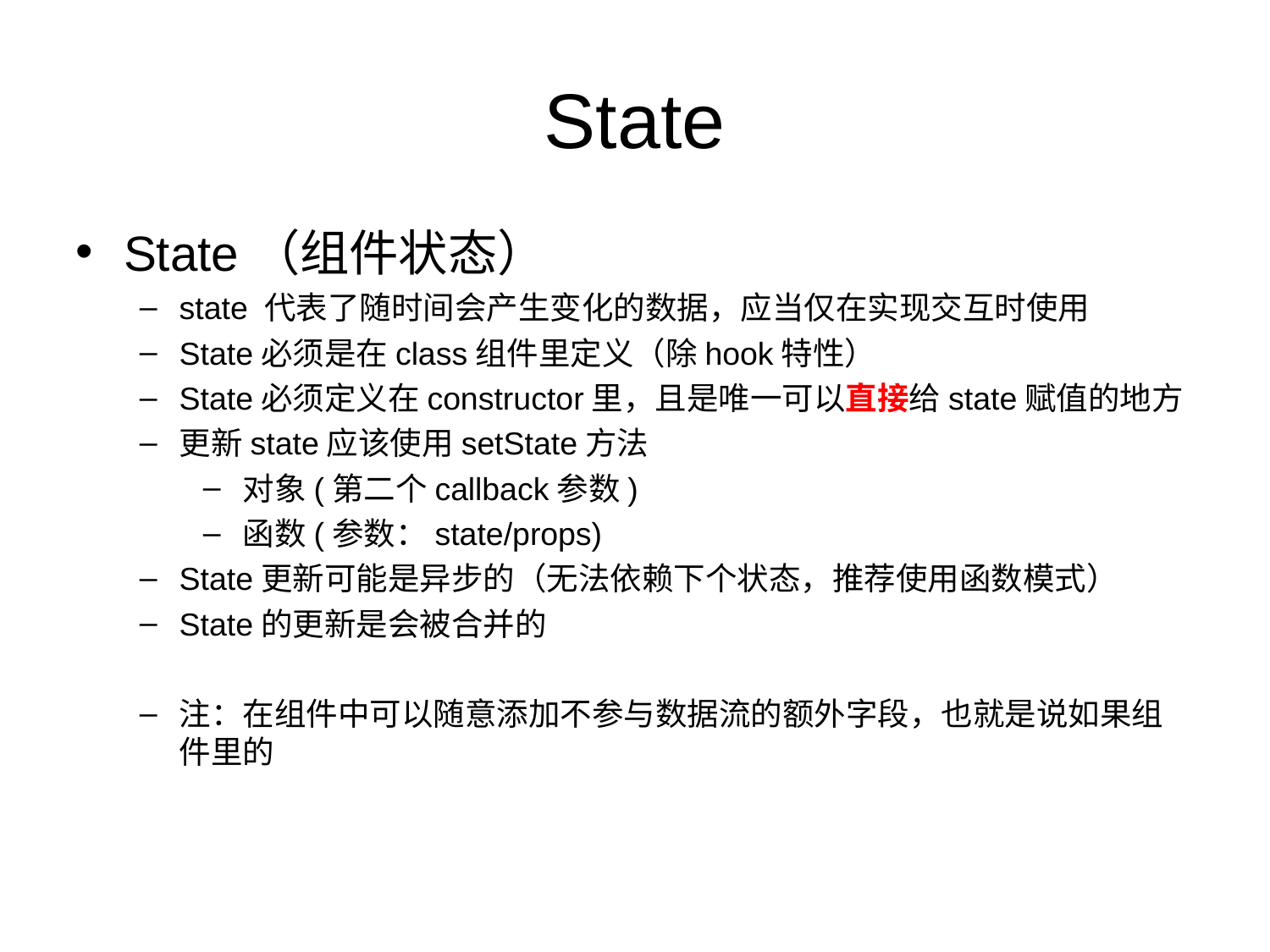

State
State（组件状态）
state 代表了随时间会产生变化的数据，应当仅在实现交互时使用
State必须是在class组件里定义（除hook特性）
State必须定义在constructor里，且是唯一可以直接给state赋值的地方
更新state应该使用setState方法
对象(第二个callback参数)
函数(参数：state/props)
State更新可能是异步的（无法依赖下个状态，推荐使用函数模式）
State的更新是会被合并的

注：在组件中可以随意添加不参与数据流的额外字段，也就是说如果组件里的